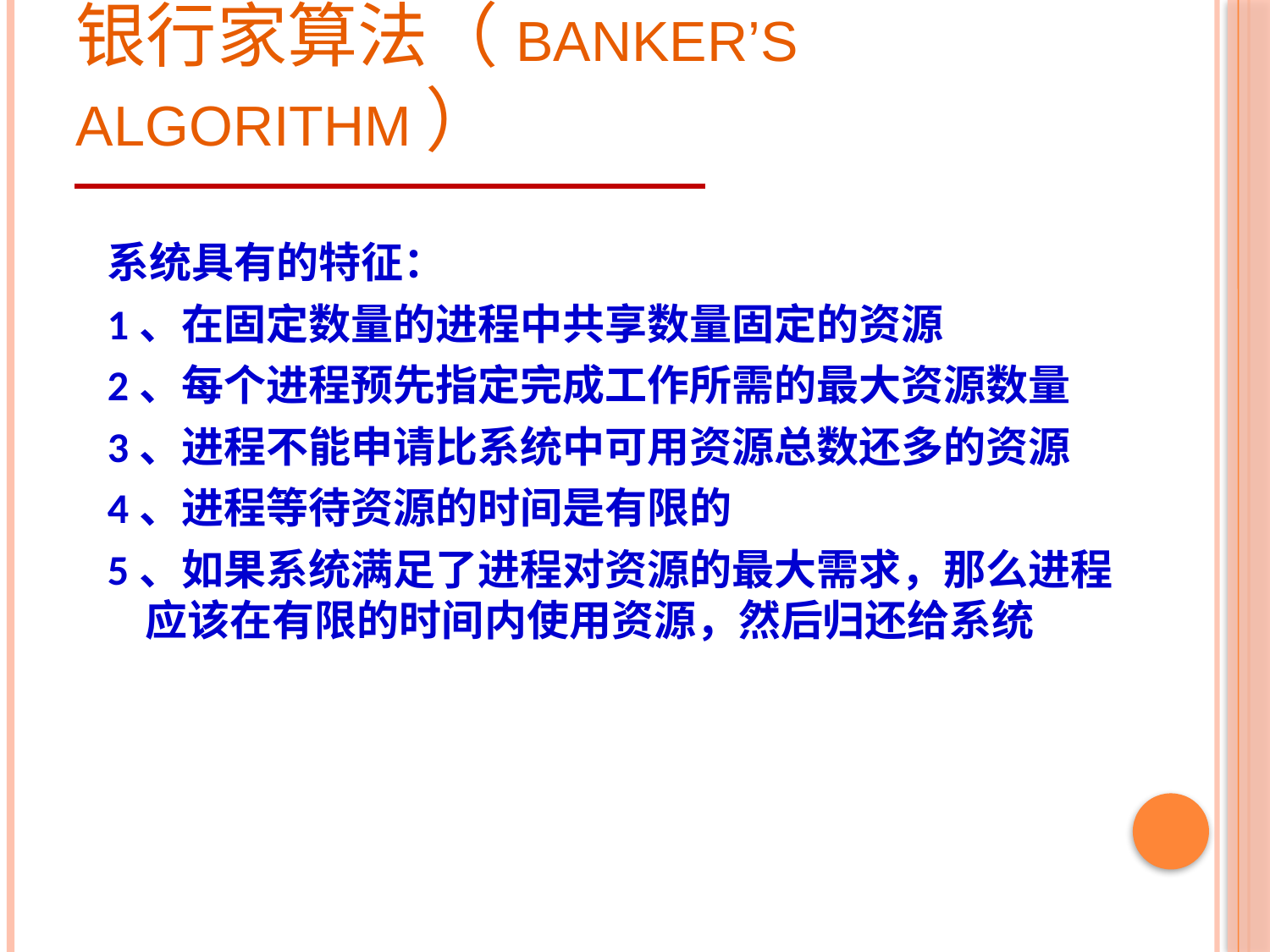

# 银行家算法（Banker’s Algorithm）
系统具有的特征：
1、在固定数量的进程中共享数量固定的资源
2、每个进程预先指定完成工作所需的最大资源数量
3、进程不能申请比系统中可用资源总数还多的资源
4、进程等待资源的时间是有限的
5、如果系统满足了进程对资源的最大需求，那么进程应该在有限的时间内使用资源，然后归还给系统